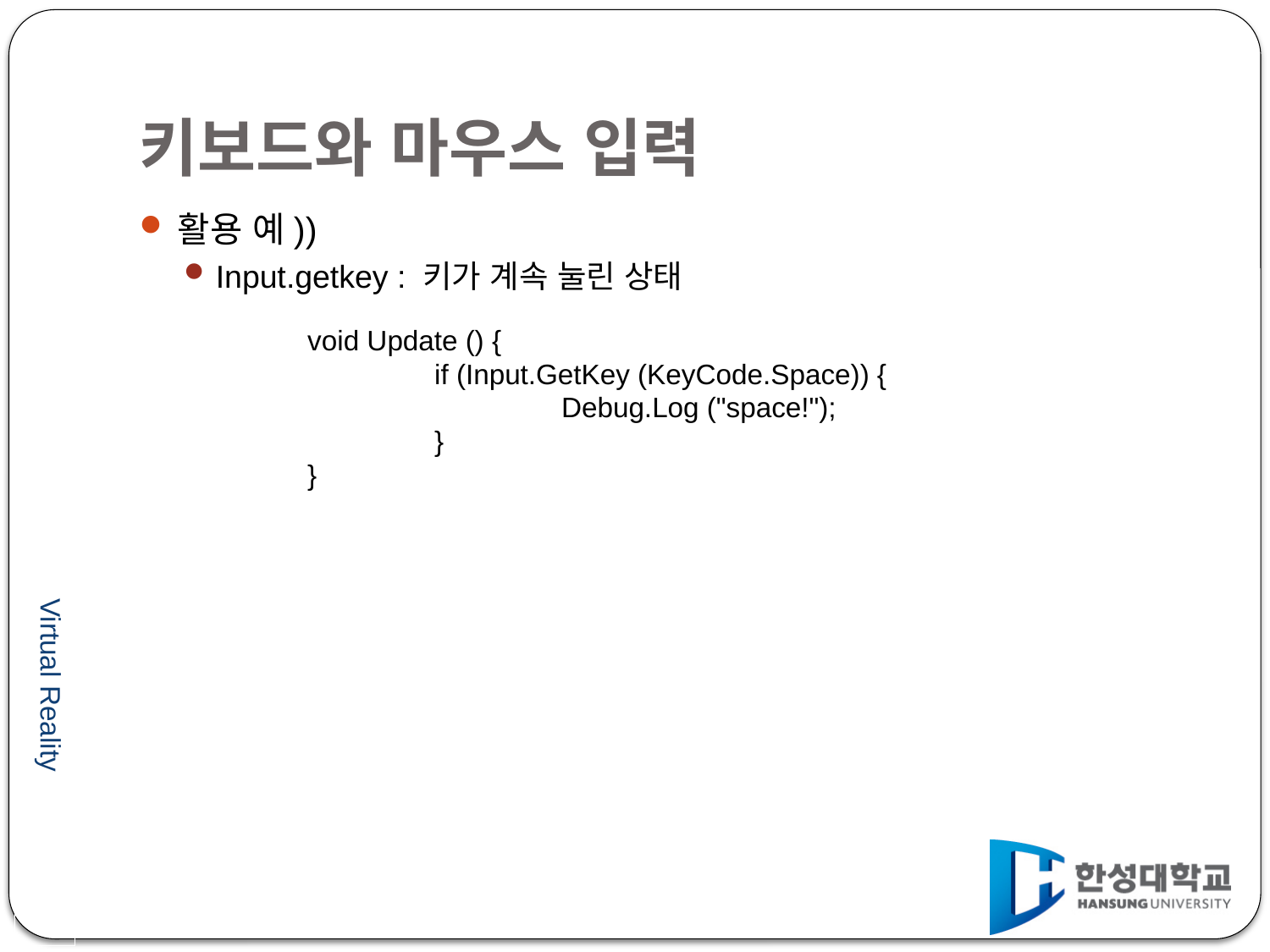

# 키보드와 마우스 입력
활용 예))
Input.getkey : 키가 계속 눌린 상태

void Update () {
	if (Input.GetKey (KeyCode.Space)) {
		Debug.Log ("space!");
	}
}